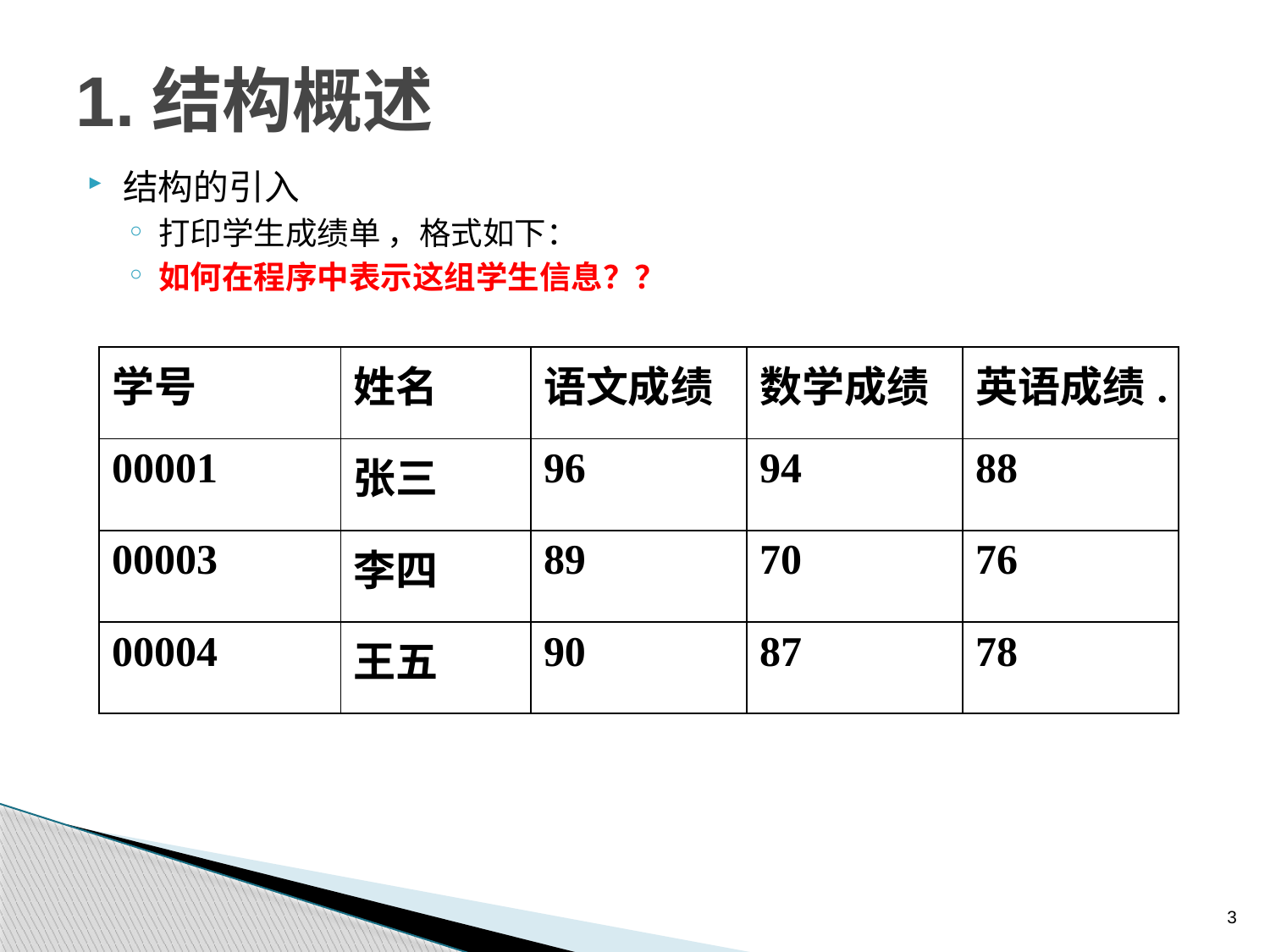

# 1.结构概述
结构的引入
打印学生成绩单 ，格式如下：
如何在程序中表示这组学生信息？？

| 学号 | 姓名 | 语文成绩 | 数学成绩 | 英语成绩. |
| --- | --- | --- | --- | --- |
| 00001 | 张三 | 96 | 94 | 88 |
| 00003 | 李四 | 89 | 70 | 76 |
| 00004 | 王五 | 90 | 87 | 78 |
3